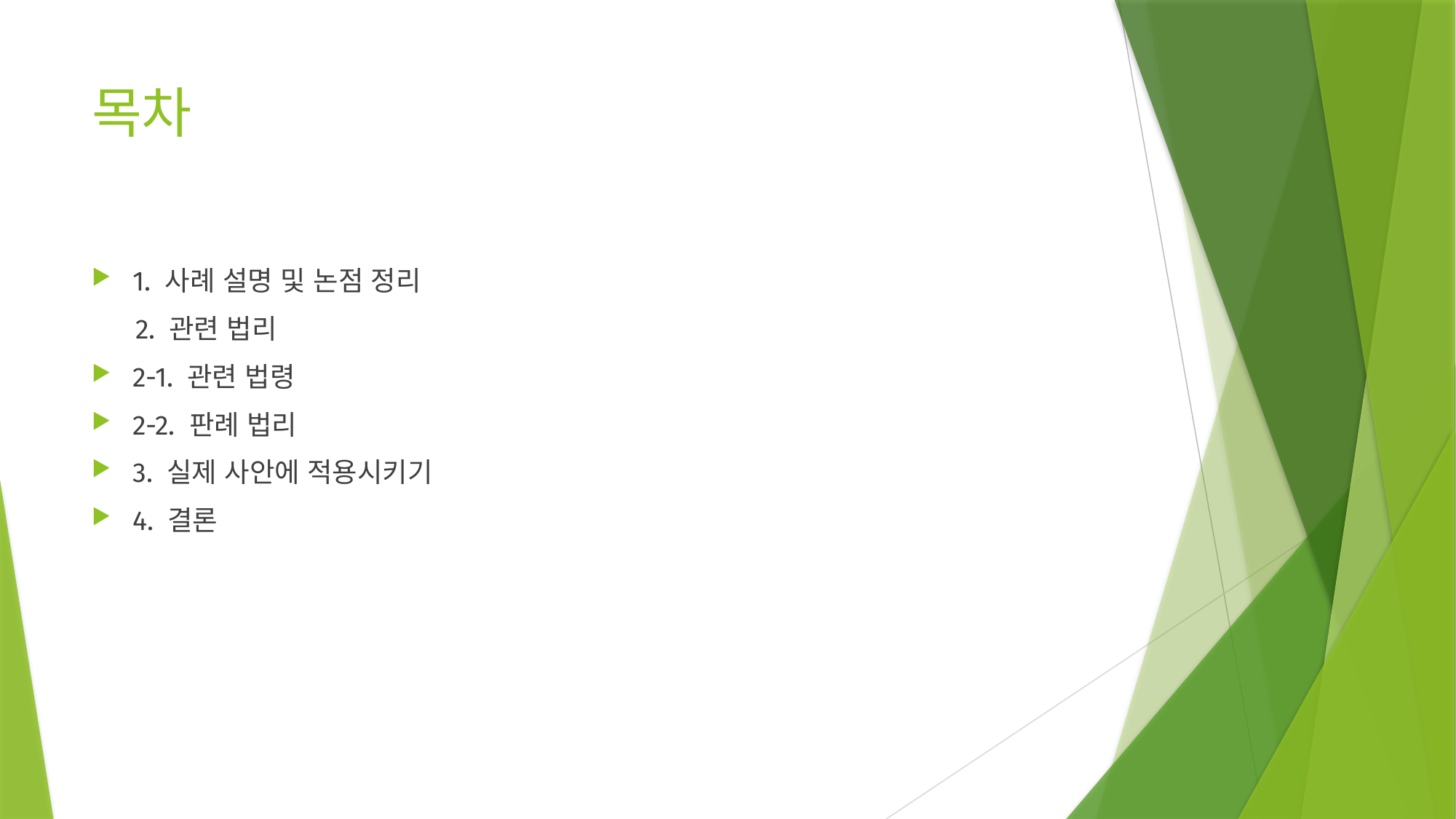

# 목차
1. 사례 설명 및 논점 정리
      2. 관련 법리
2-1. 관련 법령
2-2. 판례 법리
3. 실제 사안에 적용시키기
4. 결론